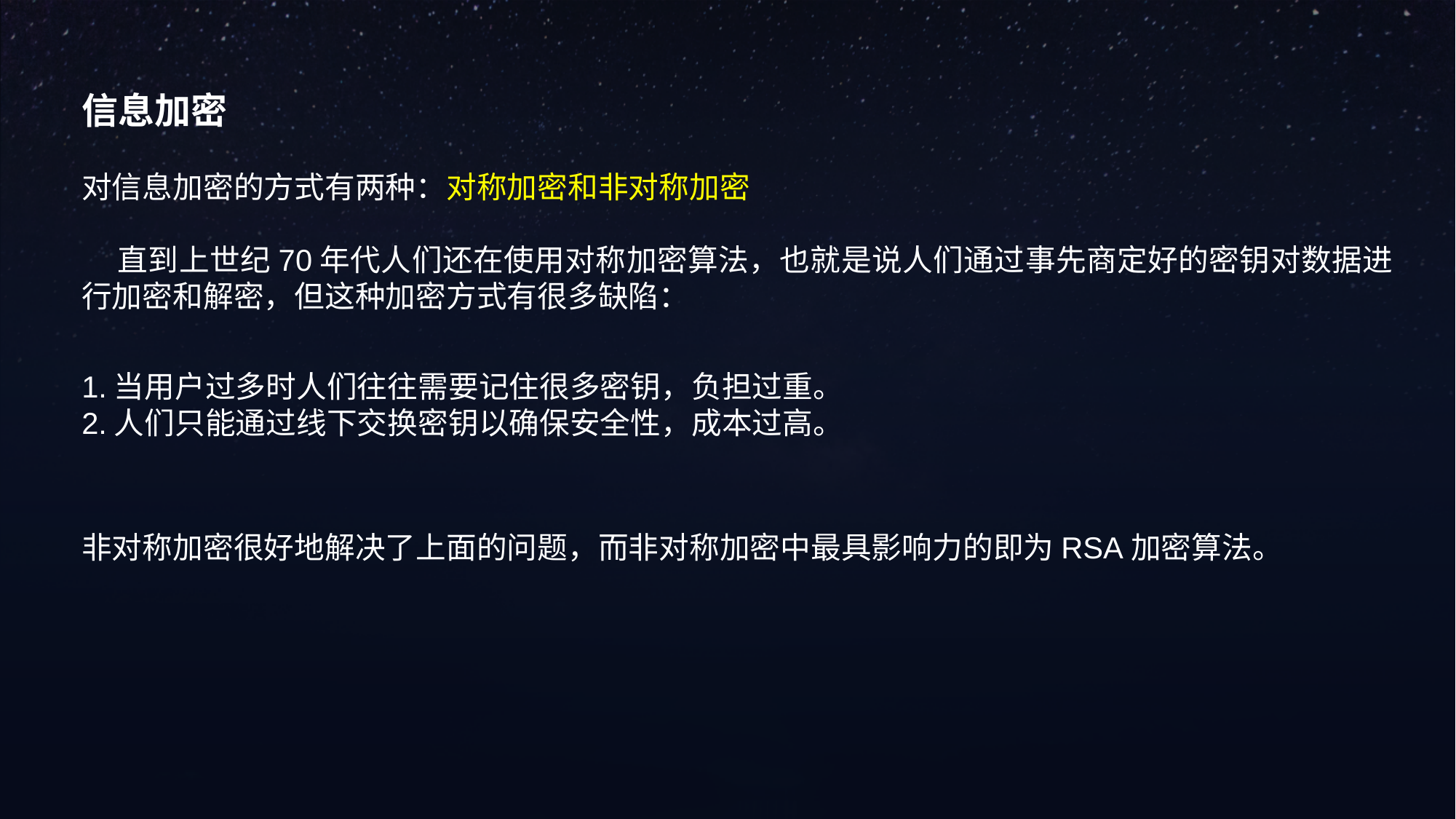

信息加密
对信息加密的方式有两种：对称加密和非对称加密

    直到上世纪70年代人们还在使用对称加密算法，也就是说人们通过事先商定好的密钥对数据进行加密和解密，但这种加密方式有很多缺陷：
1.当用户过多时人们往往需要记住很多密钥，负担过重。
2.人们只能通过线下交换密钥以确保安全性，成本过高。
非对称加密很好地解决了上面的问题，而非对称加密中最具影响力的即为RSA加密算法。